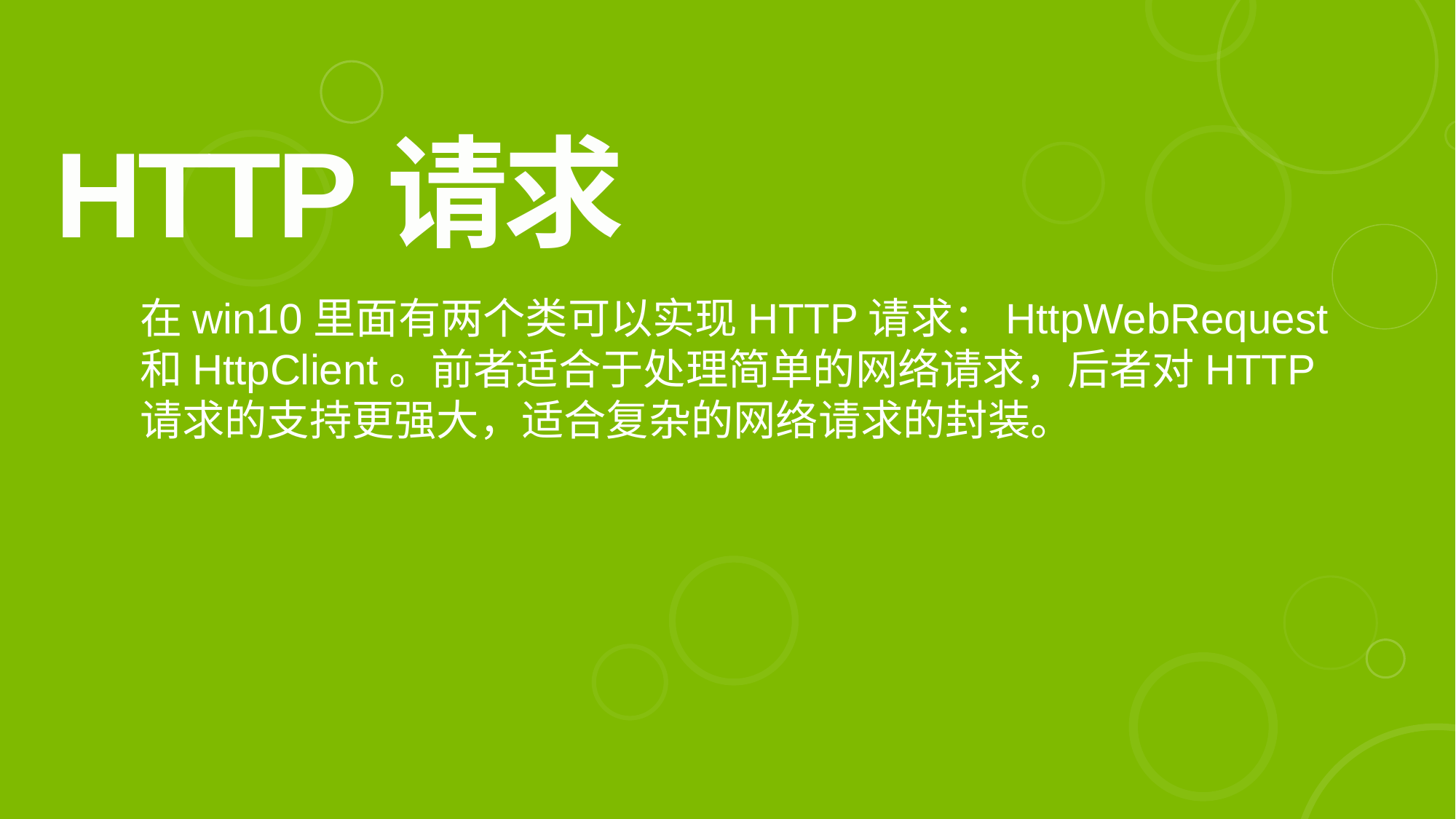

# HTTP请求
在win10里面有两个类可以实现HTTP请求：HttpWebRequest和HttpClient。前者适合于处理简单的网络请求，后者对HTTP请求的支持更强大，适合复杂的网络请求的封装。